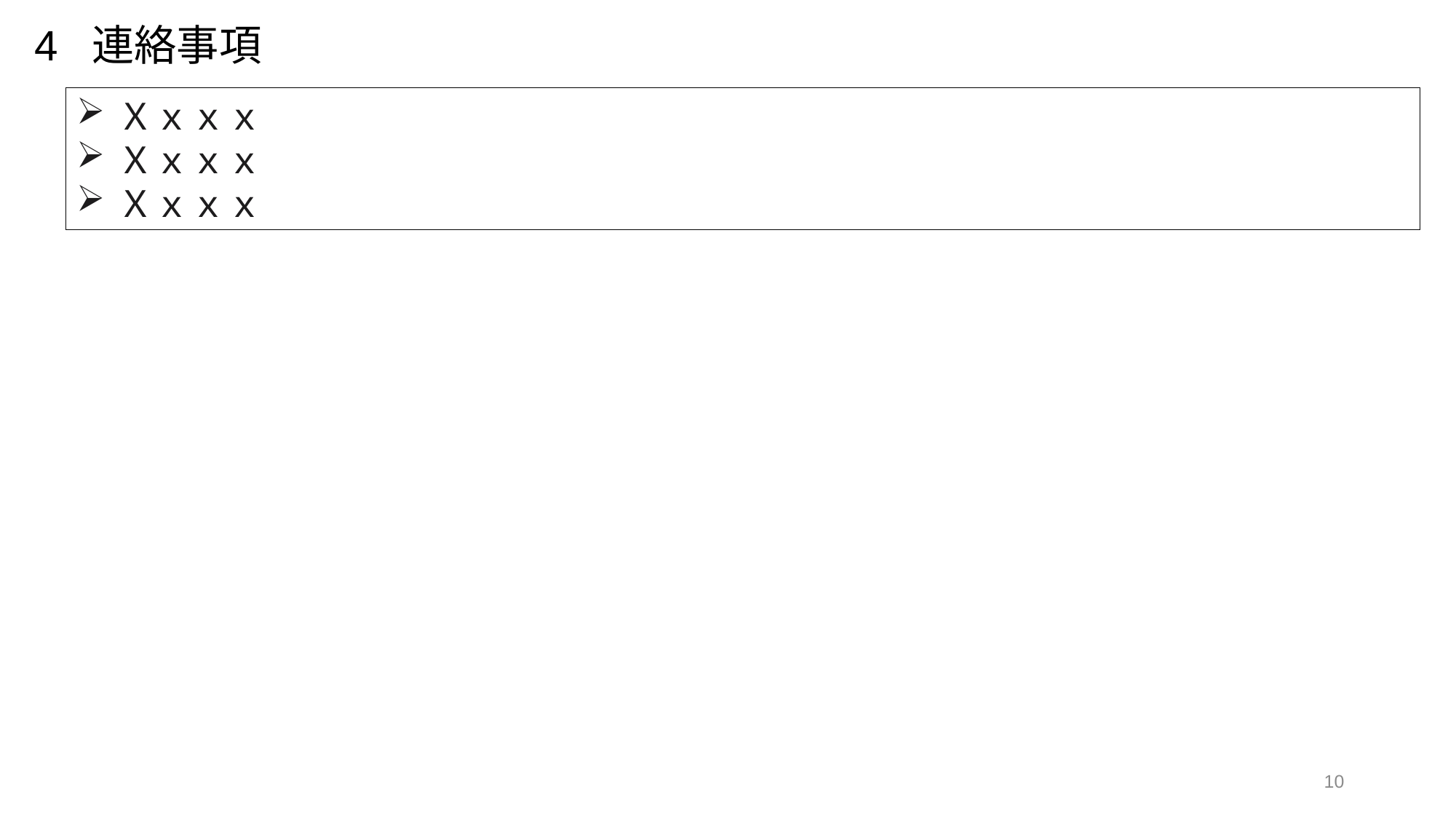

# 4  連絡事項
Ｘｘｘｘ
Ｘｘｘｘ
Ｘｘｘｘ
10